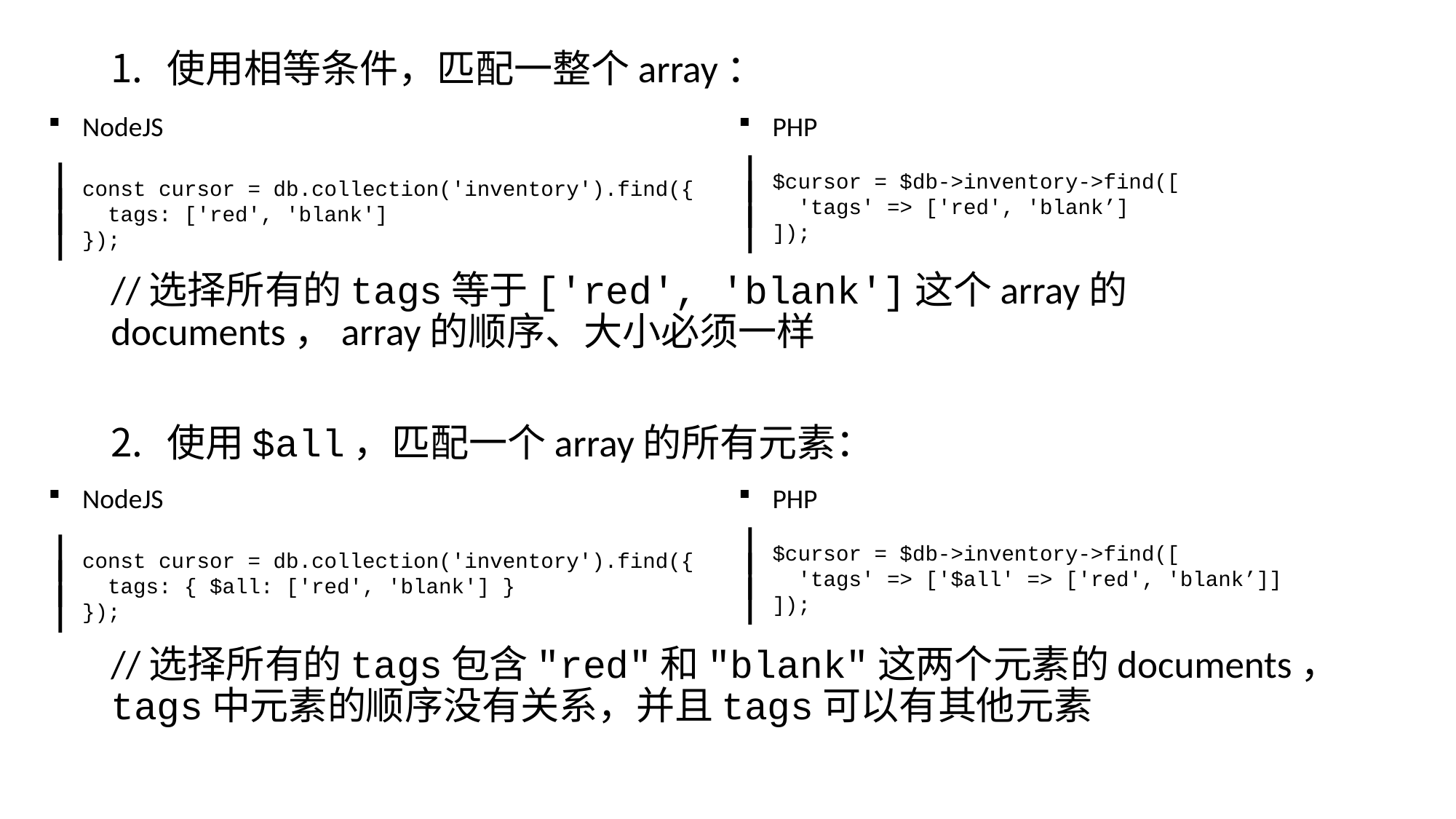

使用相等条件，匹配一整个array：

//选择所有的tags等于['red', 'blank']这个array的documents，array的顺序、大小必须一样

使用$all，匹配一个array的所有元素：

//选择所有的tags包含"red"和"blank"这两个元素的documents，tags中元素的顺序没有关系，并且tags可以有其他元素

NodeJS

const cursor = db.collection('inventory').find({
  tags: ['red', 'blank']
});
PHP

$cursor = $db->inventory->find([
  'tags' => ['red', 'blank’]
]);
NodeJS

const cursor = db.collection('inventory').find({
  tags: { $all: ['red', 'blank'] }
});
PHP

$cursor = $db->inventory->find([
  'tags' => ['$all' => ['red', 'blank’]]
]);